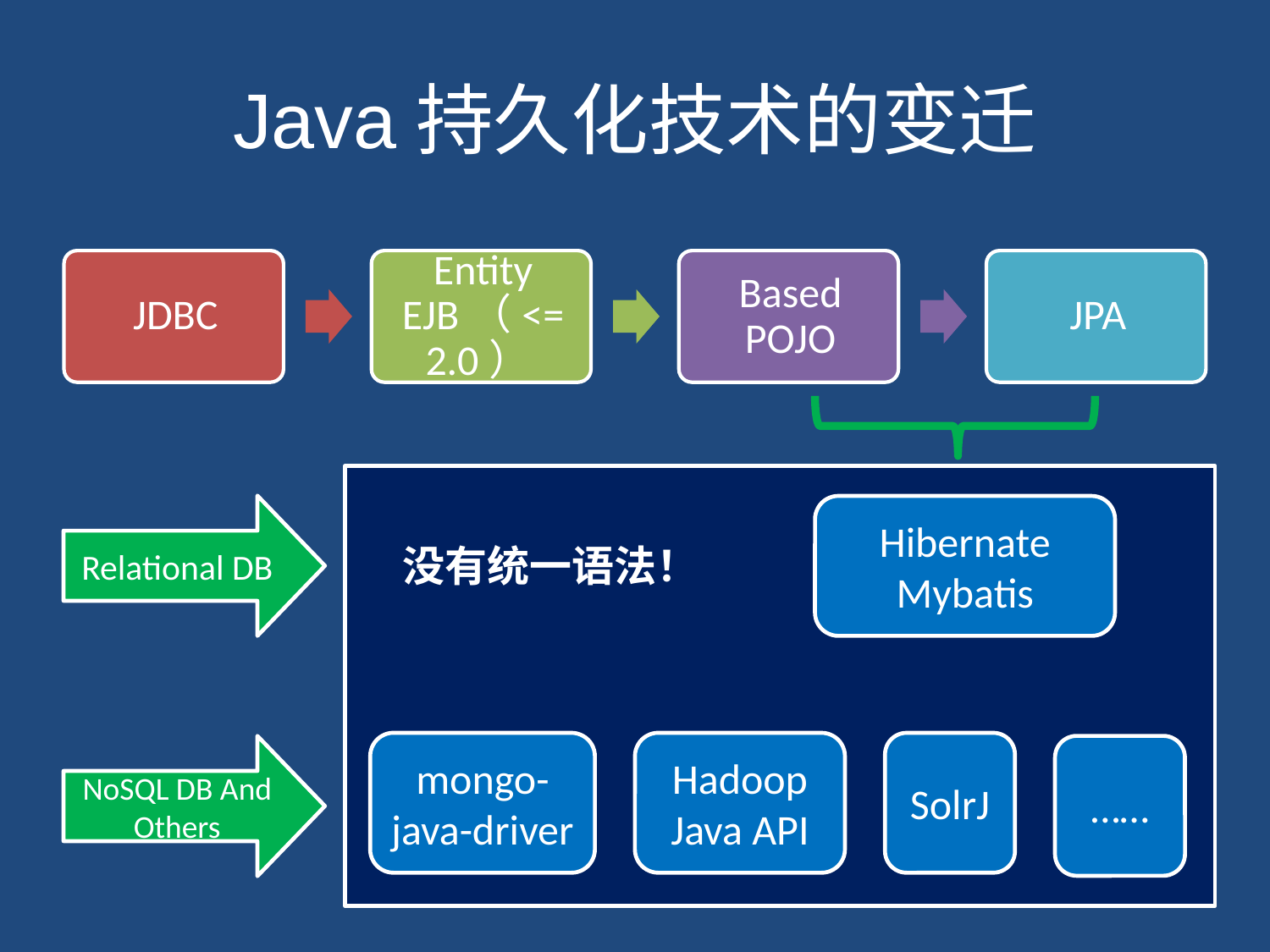

# Java持久化技术的变迁
JDBC

Entity EJB（<=2.0）

Based POJO

JPA

Relational DB
Hibernate
Mybatis
没有统一语法！
mongo-java-driver
Hadoop Java API
SolrJ
NoSQL DB And Others
……